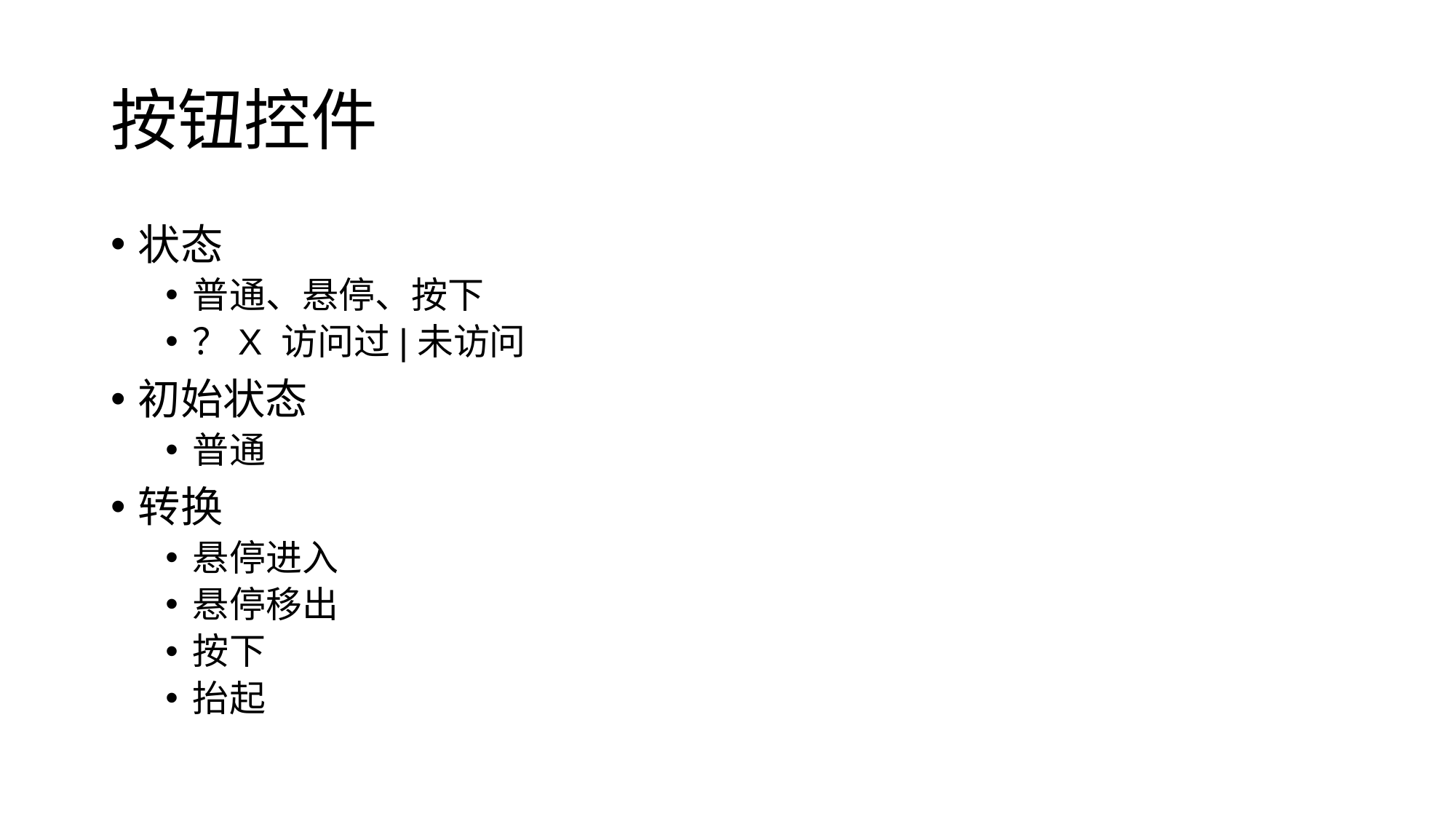

# 按钮控件
状态
普通、悬停、按下
？X 访问过|未访问
初始状态
普通
转换
悬停进入
悬停移出
按下
抬起